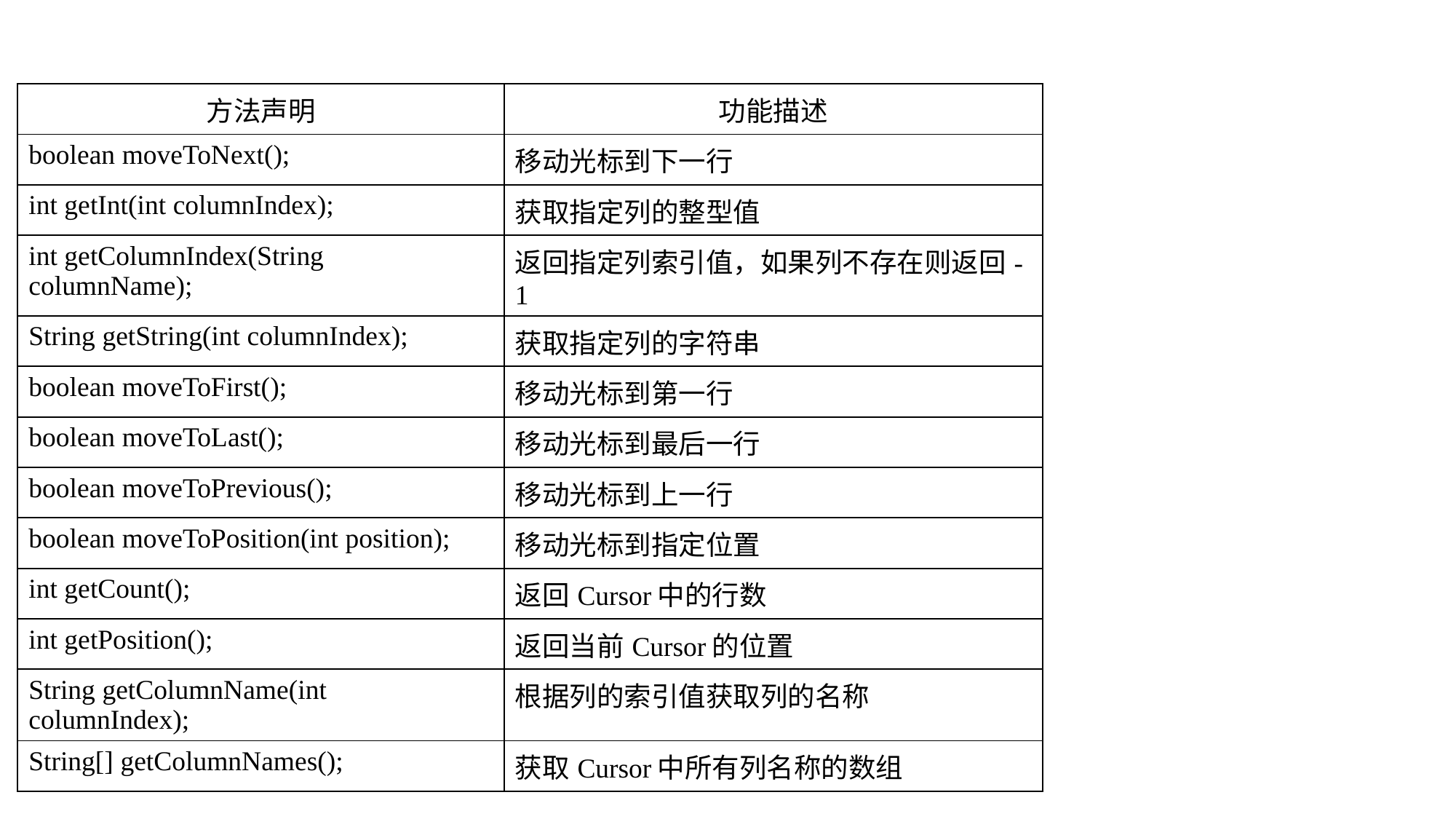

| 方法声明 | 功能描述 |
| --- | --- |
| boolean moveToNext(); | 移动光标到下一行 |
| int getInt(int columnIndex); | 获取指定列的整型值 |
| int getColumnIndex(String columnName); | 返回指定列索引值，如果列不存在则返回-1 |
| String getString(int columnIndex); | 获取指定列的字符串 |
| boolean moveToFirst(); | 移动光标到第一行 |
| boolean moveToLast(); | 移动光标到最后一行 |
| boolean moveToPrevious(); | 移动光标到上一行 |
| boolean moveToPosition(int position); | 移动光标到指定位置 |
| int getCount(); | 返回Cursor中的行数 |
| int getPosition(); | 返回当前Cursor的位置 |
| String getColumnName(int columnIndex); | 根据列的索引值获取列的名称 |
| String[] getColumnNames(); | 获取Cursor中所有列名称的数组 |